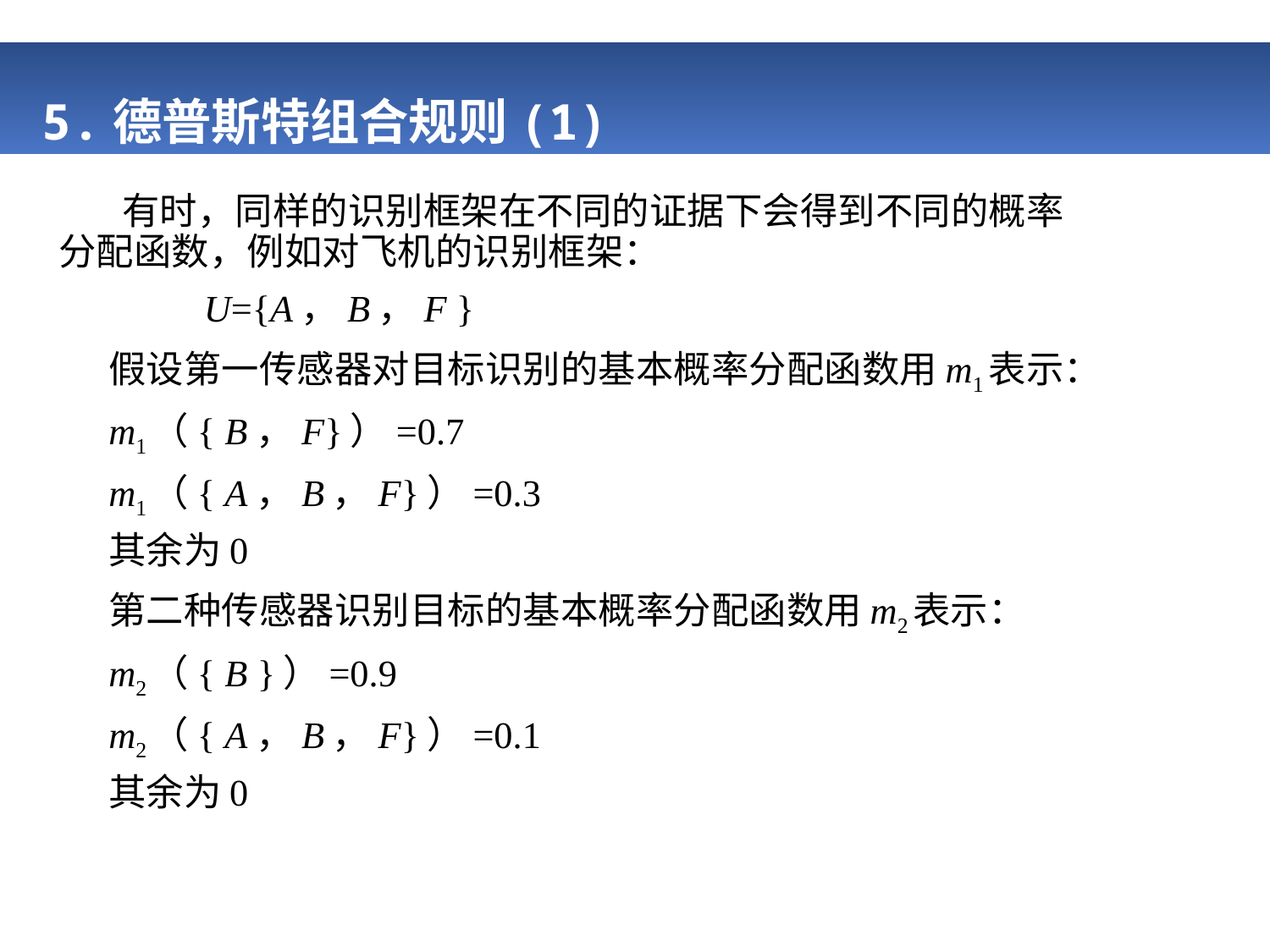

# 5.德普斯特组合规则(1)
 有时，同样的识别框架在不同的证据下会得到不同的概率分配函数，例如对飞机的识别框架：
          U={A，B，F }
假设第一传感器对目标识别的基本概率分配函数用m1表示：
m1（{ B，F}）=0.7
m1（{ A，B，F}）=0.3
其余为0
第二种传感器识别目标的基本概率分配函数用m2表示：
m2（{ B }）=0.9
m2（{ A，B，F}）=0.1
其余为0